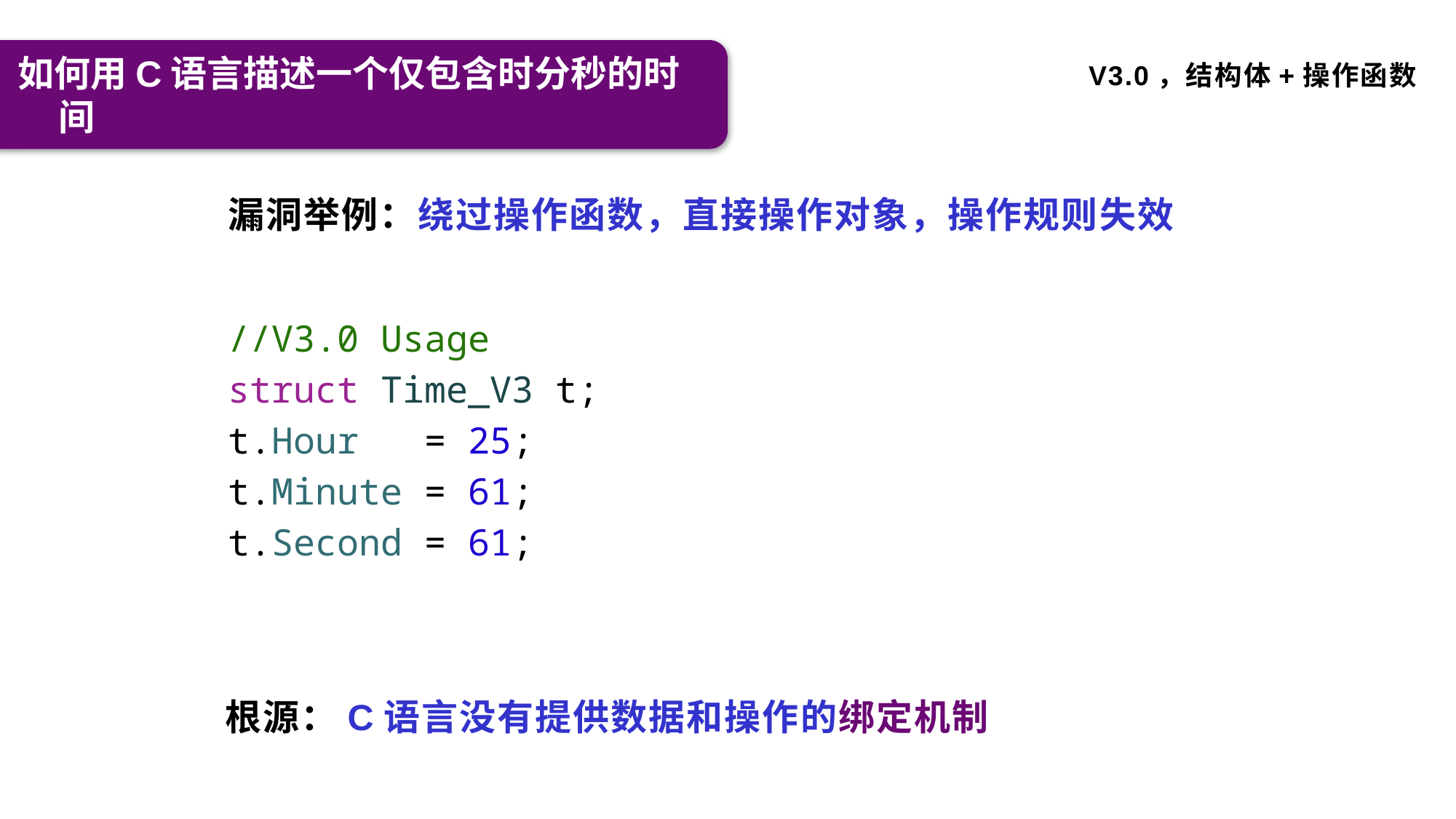

如何用C语言描述一个仅包含时分秒的时间
V3.0，结构体+操作函数
漏洞举例：绕过操作函数，直接操作对象，操作规则失效
    //V3.0 Usage
    struct Time_V3 t;
    t.Hour   = 25;
    t.Minute = 61;
    t.Second = 61;
根源：C语言没有提供数据和操作的绑定机制
15